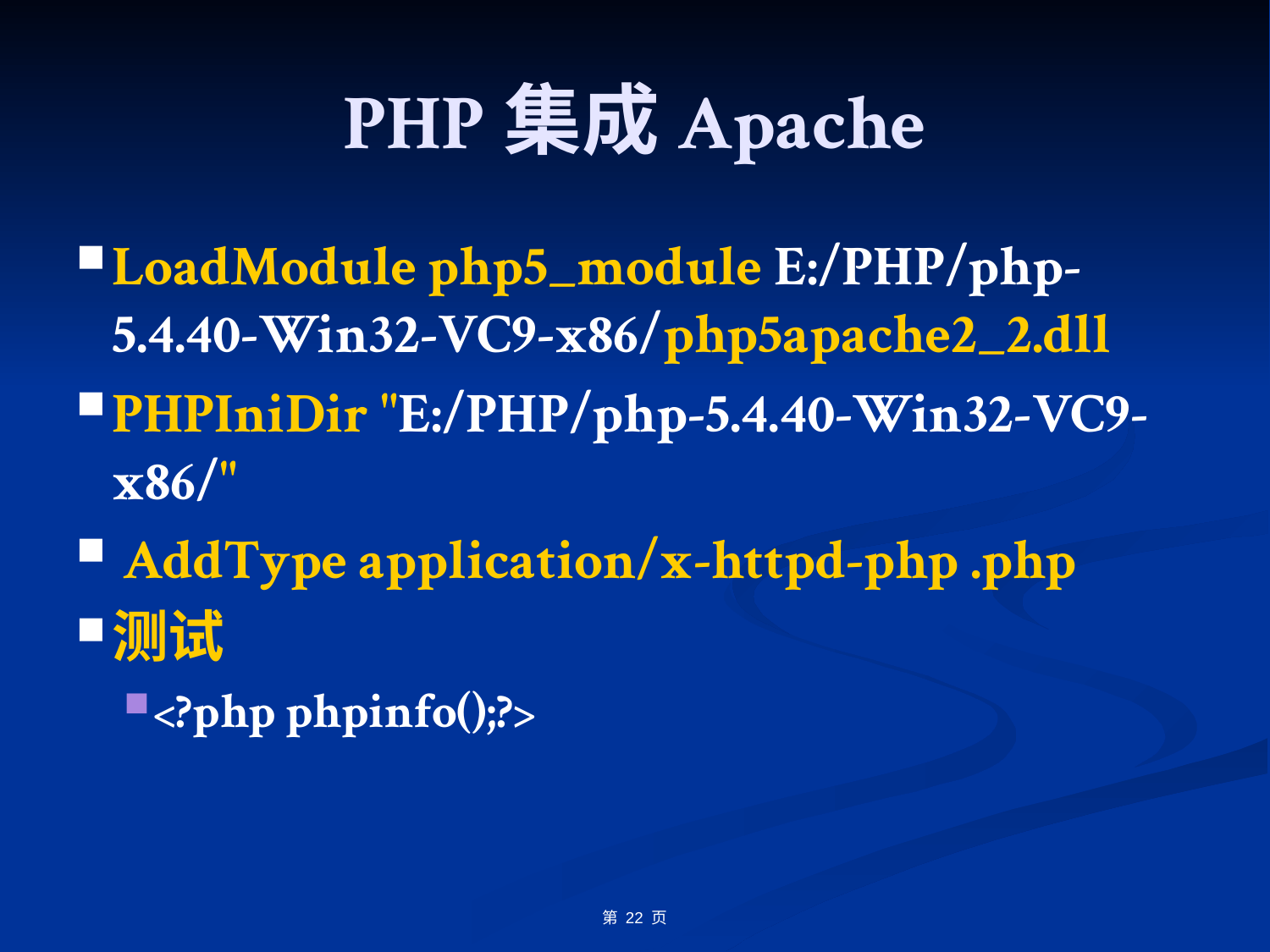

# PHP集成Apache
LoadModule php5_module E:/PHP/php-5.4.40-Win32-VC9-x86/php5apache2_2.dll
PHPIniDir "E:/PHP/php-5.4.40-Win32-VC9-x86/"
 AddType application/x-httpd-php .php
测试
<?php phpinfo();?>

第 22 页